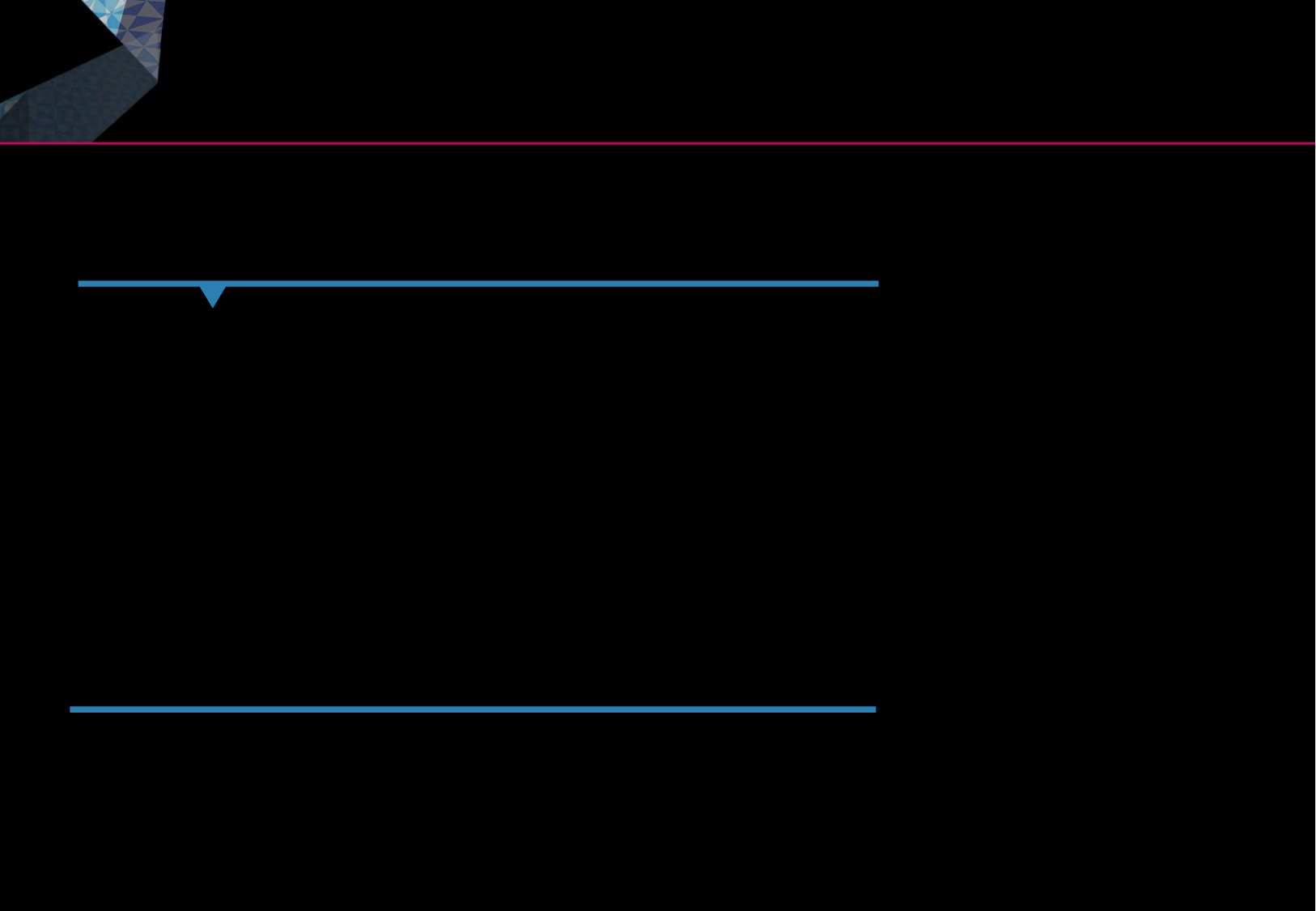

Controller 종류 및 특징
BaseCommandController

BaseCommandController
웹페이지의 폼객체와 같이 사용자 정보가 많은 요청을 처리할 수 있는 컨트롤러입니다. 이 클래스 역시 추상클래스로 직접 사용하지 않고 이를 상속받은 하위 클래스를 사용합니다. 이 컨트롤러는 요청이 들어오는 즉시 명령객체(Command class)를 생성하여 이를 자바빈 등의 객체와 연결시켜 줍니다. 추가로, Validator라는 일종의 도우미 클래스로 입력값에 대한 검증을 수행할 수 있습니다. 그런데, Spring 3에서부터는 annotated controller로 인해 이 계통의 클래스 들은 모두 사용이 중지 되었습니다.
하위 클래스 (AbstractCommandController, AbstractFormController, SimpleFormController, AbstractWizardFormController, CancellableFormController)